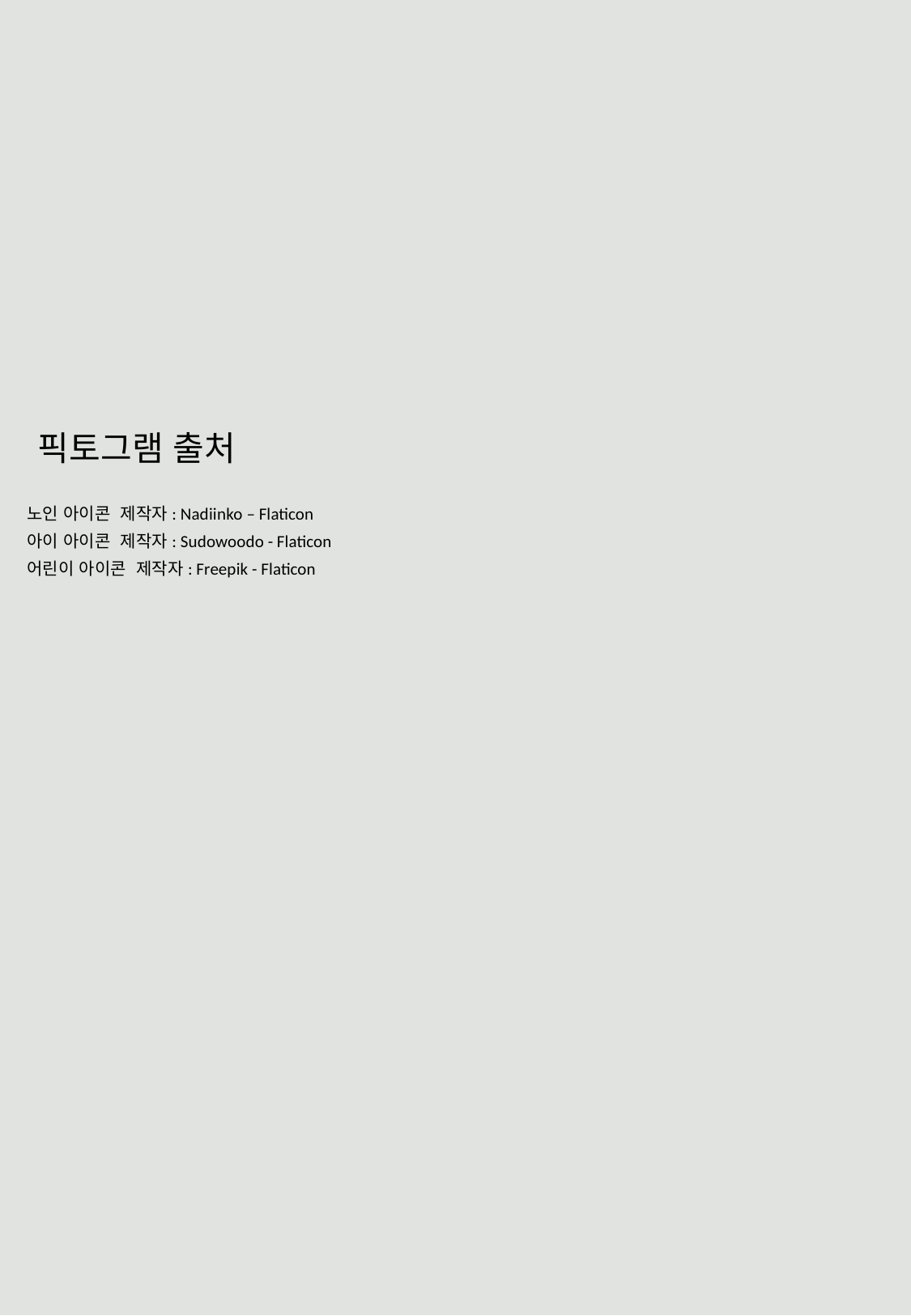

픽토그램 출처
노인 아이콘  제작자: Nadiinko – Flaticon
아이 아이콘  제작자: Sudowoodo - Flaticon
어린이 아이콘  제작자: Freepik - Flaticon